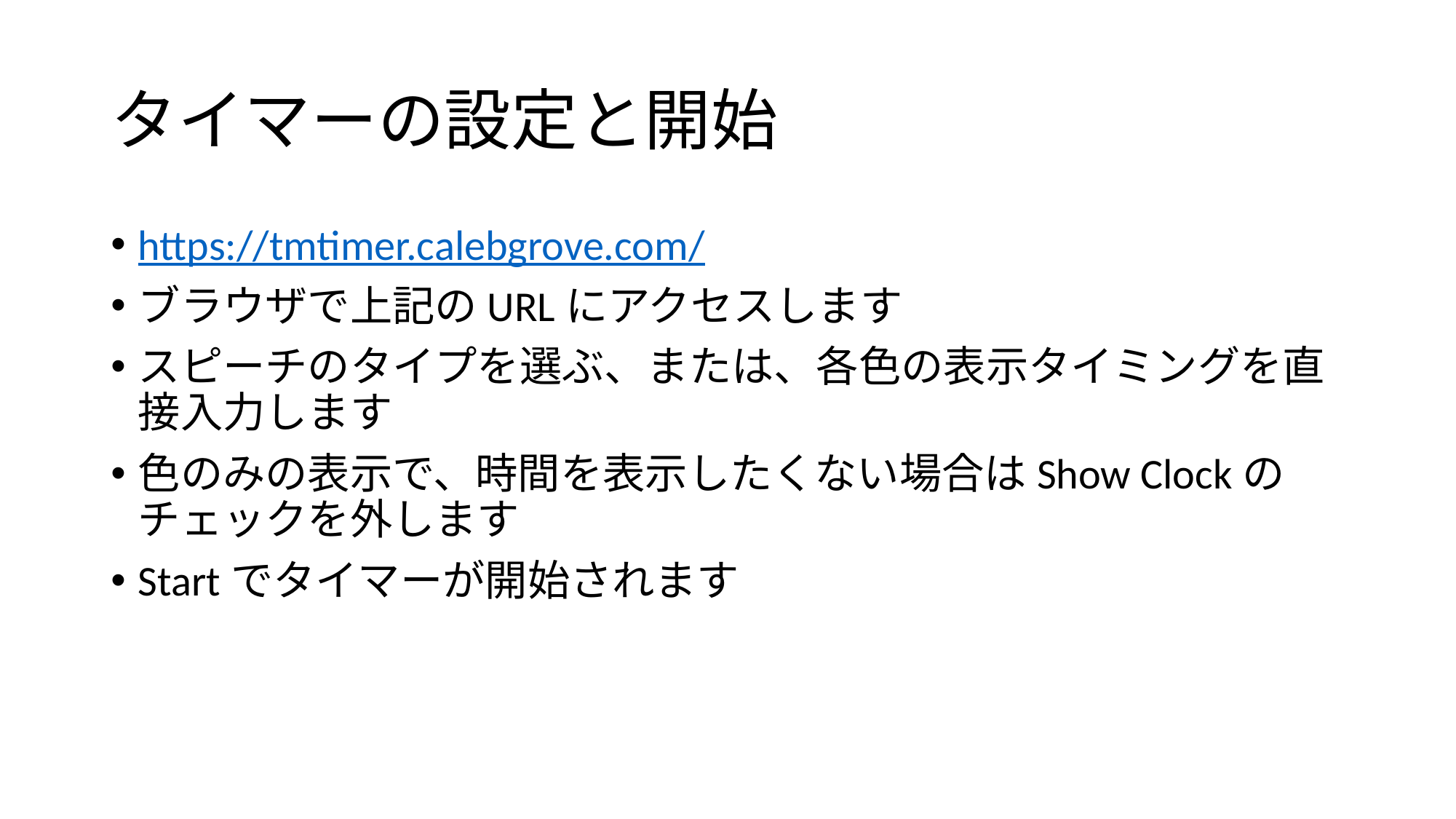

# タイマーの設定と開始
https://tmtimer.calebgrove.com/
ブラウザで上記のURLにアクセスします
スピーチのタイプを選ぶ、または、各色の表示タイミングを直接入力します
色のみの表示で、時間を表示したくない場合はShow Clockのチェックを外します
Startでタイマーが開始されます